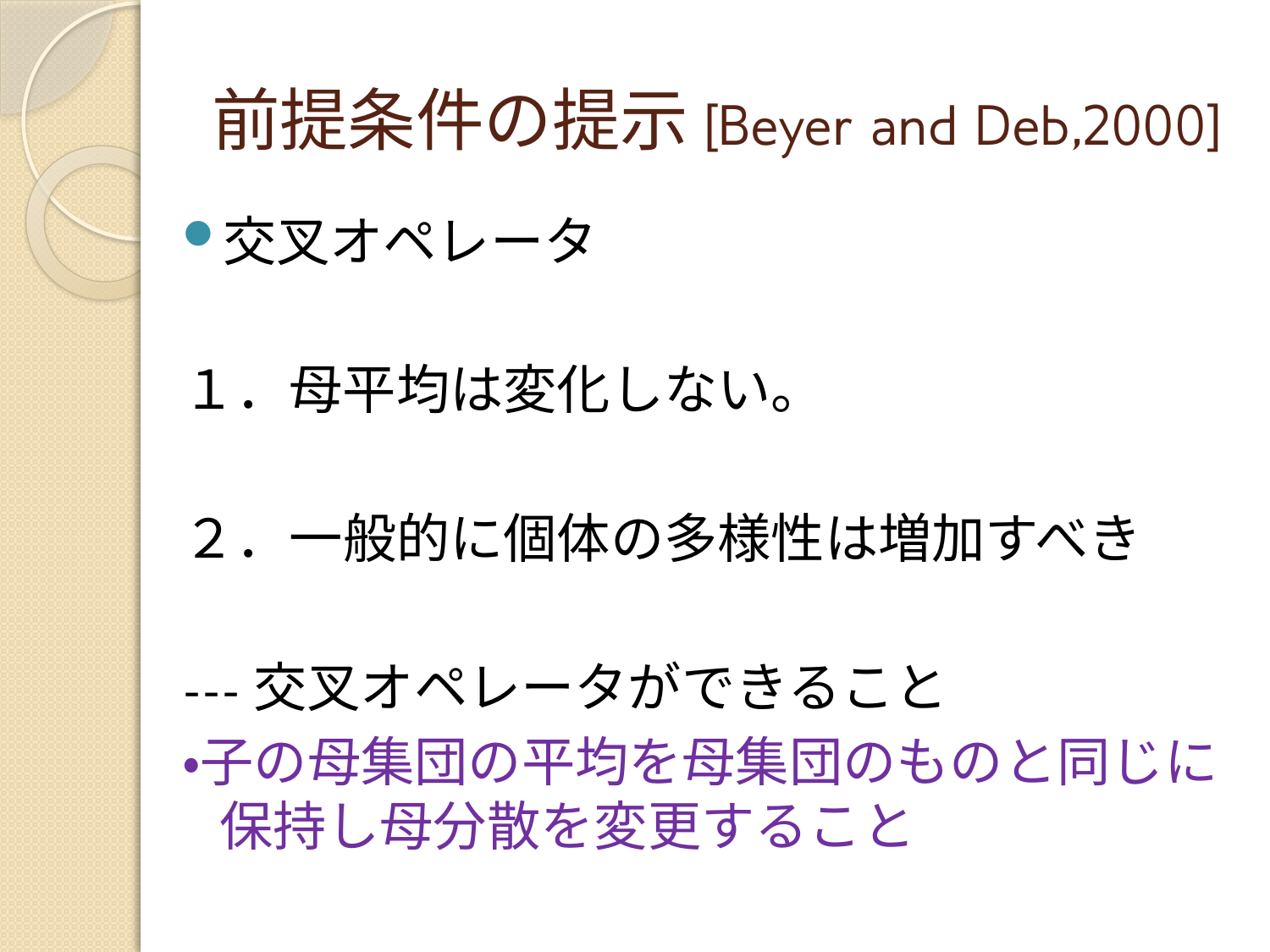

# 前提条件の提示[Beyer and Deb,2000]
交叉オペレータ

１．母平均は変化しない。

２．一般的に個体の多様性は増加すべき

---交叉オペレータができること
・子の母集団の平均を母集団のものと同じに保持し母分散を変更すること